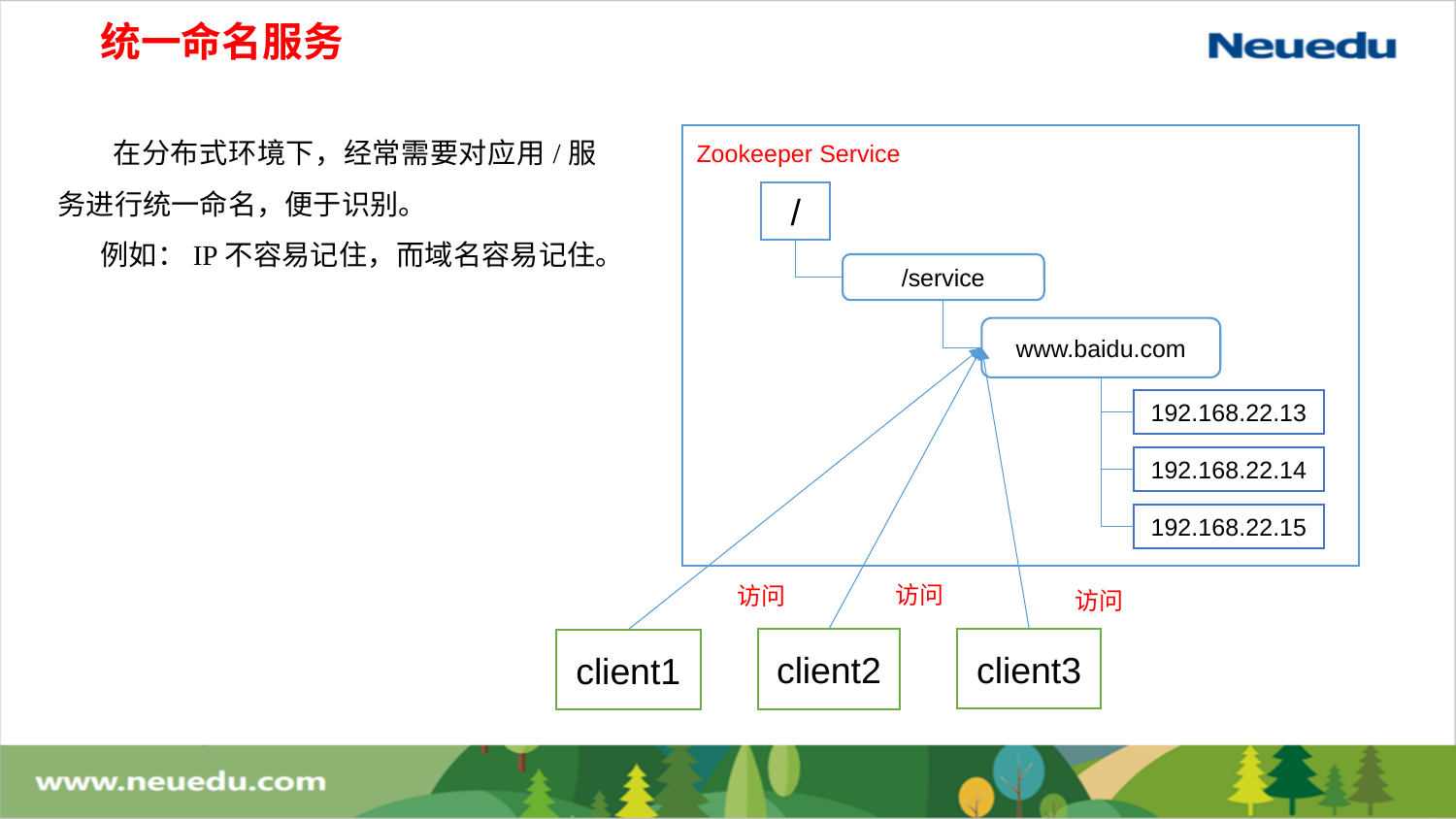

统一命名服务
       在分布式环境下，经常需要对应用/服务进行统一命名，便于识别。
例如：IP不容易记住，而域名容易记住。

Zookeeper Service
/
/service
www.baidu.com
192.168.22.13
192.168.22.14
192.168.22.15
访问
访问
访问
client3
client2
client1